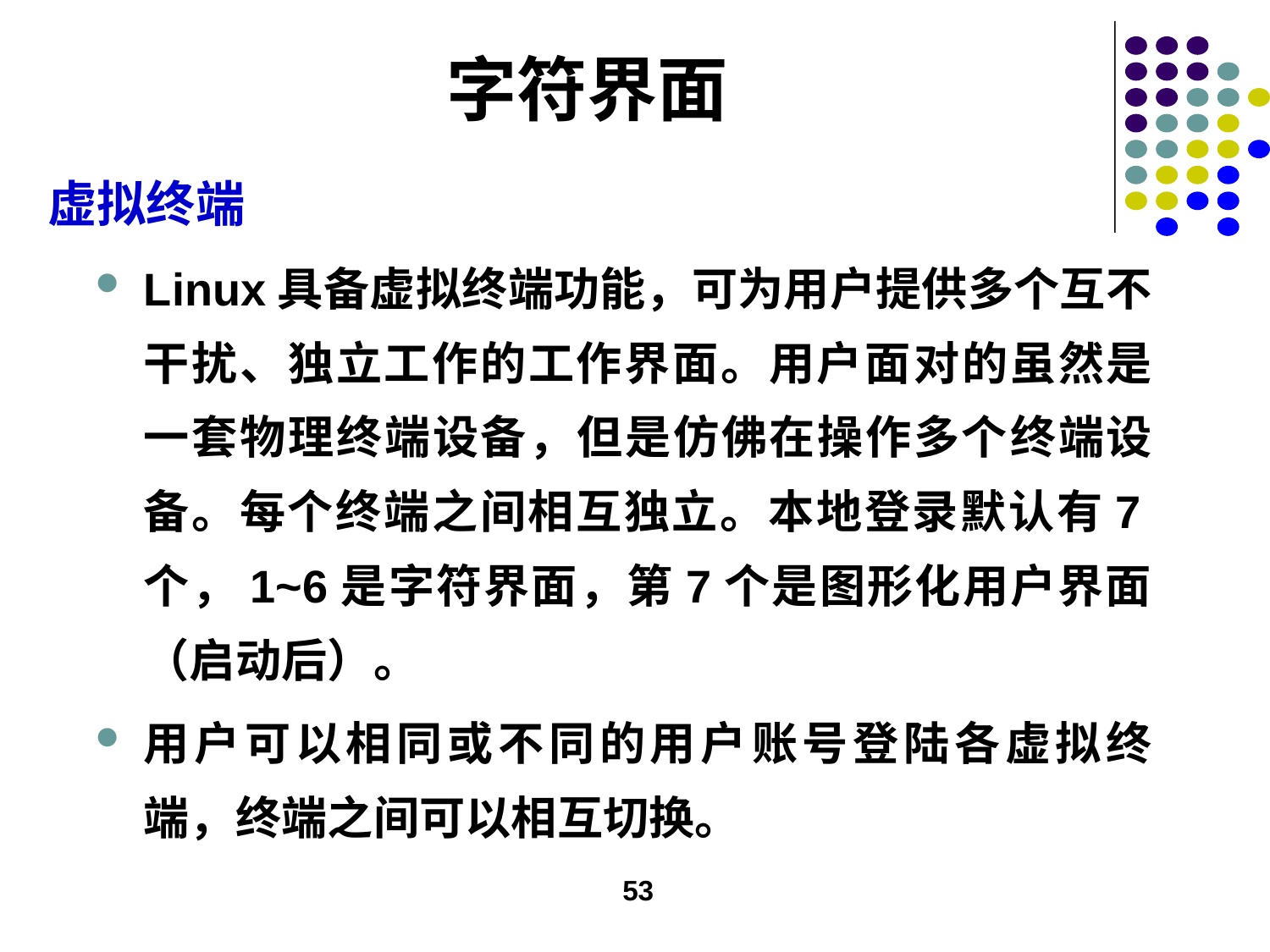

# 字符界面
虚拟终端
Linux具备虚拟终端功能，可为用户提供多个互不干扰、独立工作的工作界面。用户面对的虽然是一套物理终端设备，但是仿佛在操作多个终端设备。每个终端之间相互独立。本地登录默认有7个，1~6是字符界面，第7个是图形化用户界面（启动后）。
用户可以相同或不同的用户账号登陆各虚拟终端，终端之间可以相互切换。

53